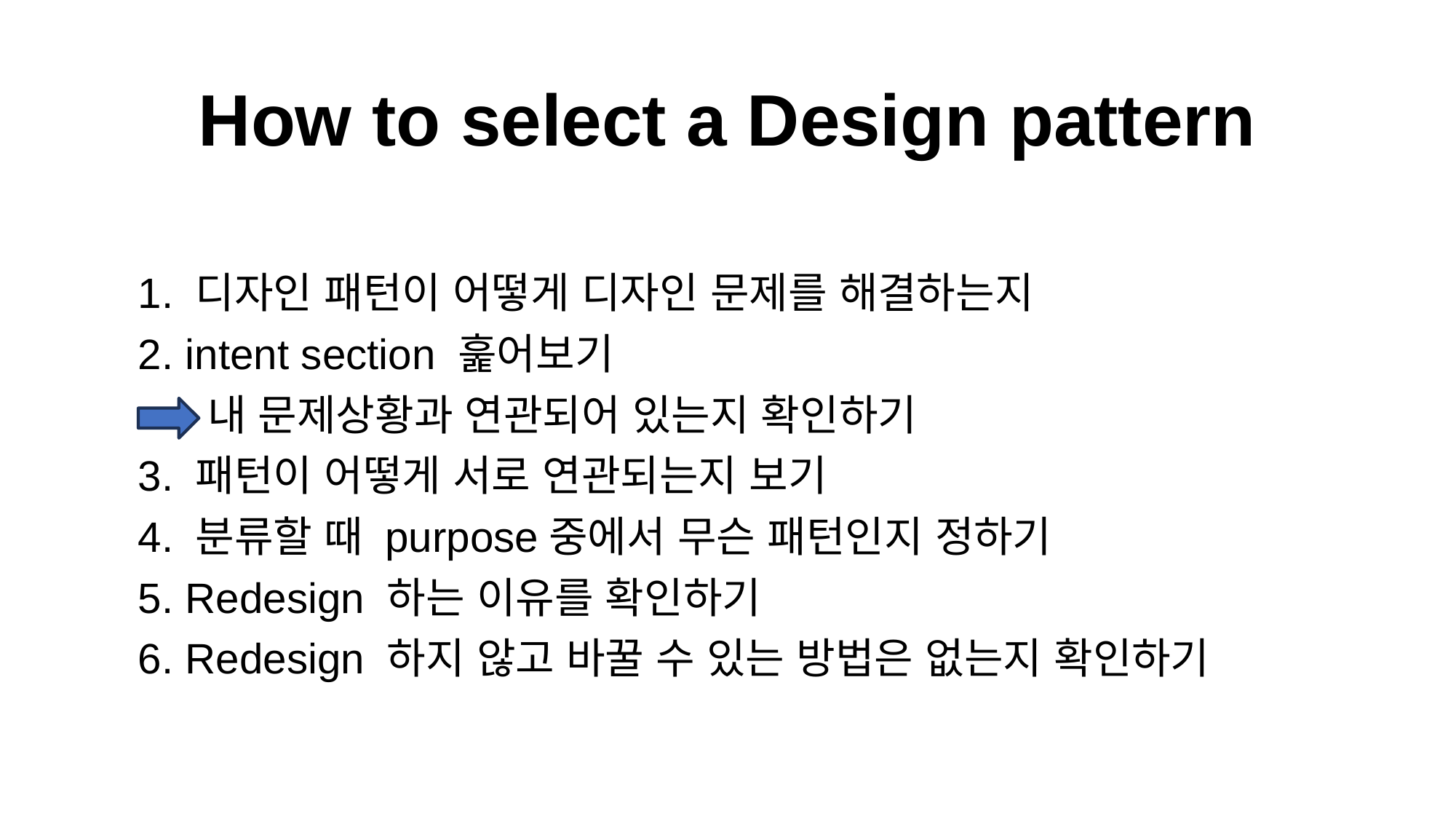

# How to select a Design pattern
1. 디자인 패턴이 어떻게 디자인 문제를 해결하는지
2. intent section 훑어보기
     내 문제상황과 연관되어 있는지 확인하기
3. 패턴이 어떻게 서로 연관되는지 보기
4. 분류할 때 purpose중에서 무슨 패턴인지 정하기
5. Redesign 하는 이유를 확인하기
6. Redesign 하지 않고 바꿀 수 있는 방법은 없는지 확인하기